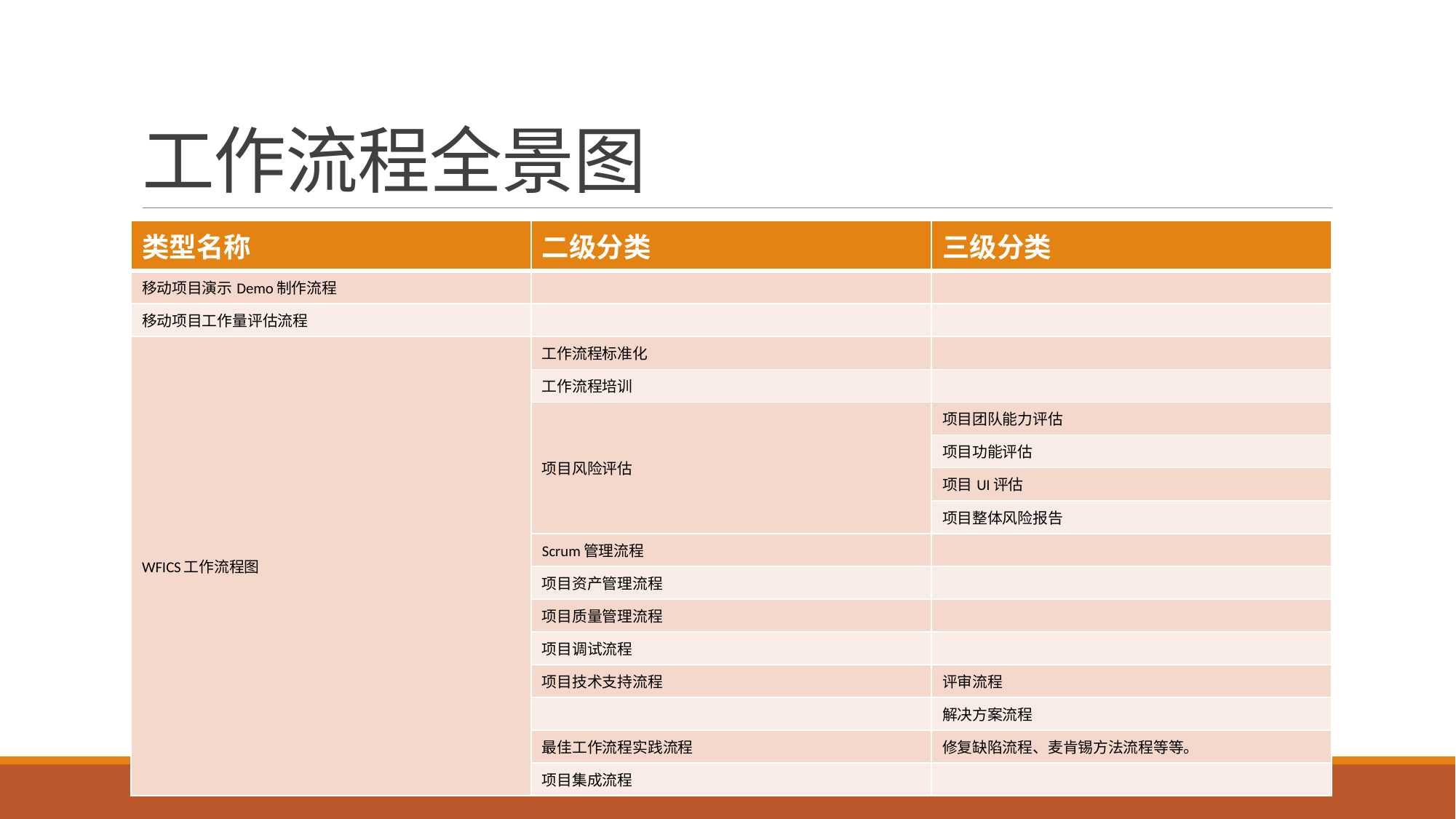

# 工作流程全景图
| 类型名称 | 二级分类 | 三级分类 |
| --- | --- | --- |
| 移动项目演示Demo制作流程 |  |  |
| 移动项目工作量评估流程 |  |  |
| WFICS工作流程图 | 工作流程标准化 |  |
|  | 工作流程培训 |  |
|  | 项目风险评估 | 项目团队能力评估 |
|  |  | 项目功能评估 |
|  |  | 项目UI评估 |
|  |  | 项目整体风险报告 |
|  | Scrum管理流程 |  |
|  | 项目资产管理流程 |  |
|  | 项目质量管理流程 |  |
|  | 项目调试流程 |  |
|  | 项目技术支持流程 | 评审流程 |
|  |  | 解决方案流程 |
|  | 最佳工作流程实践流程 | 修复缺陷流程、麦肯锡方法流程等等。 |
|  | 项目集成流程 |  |